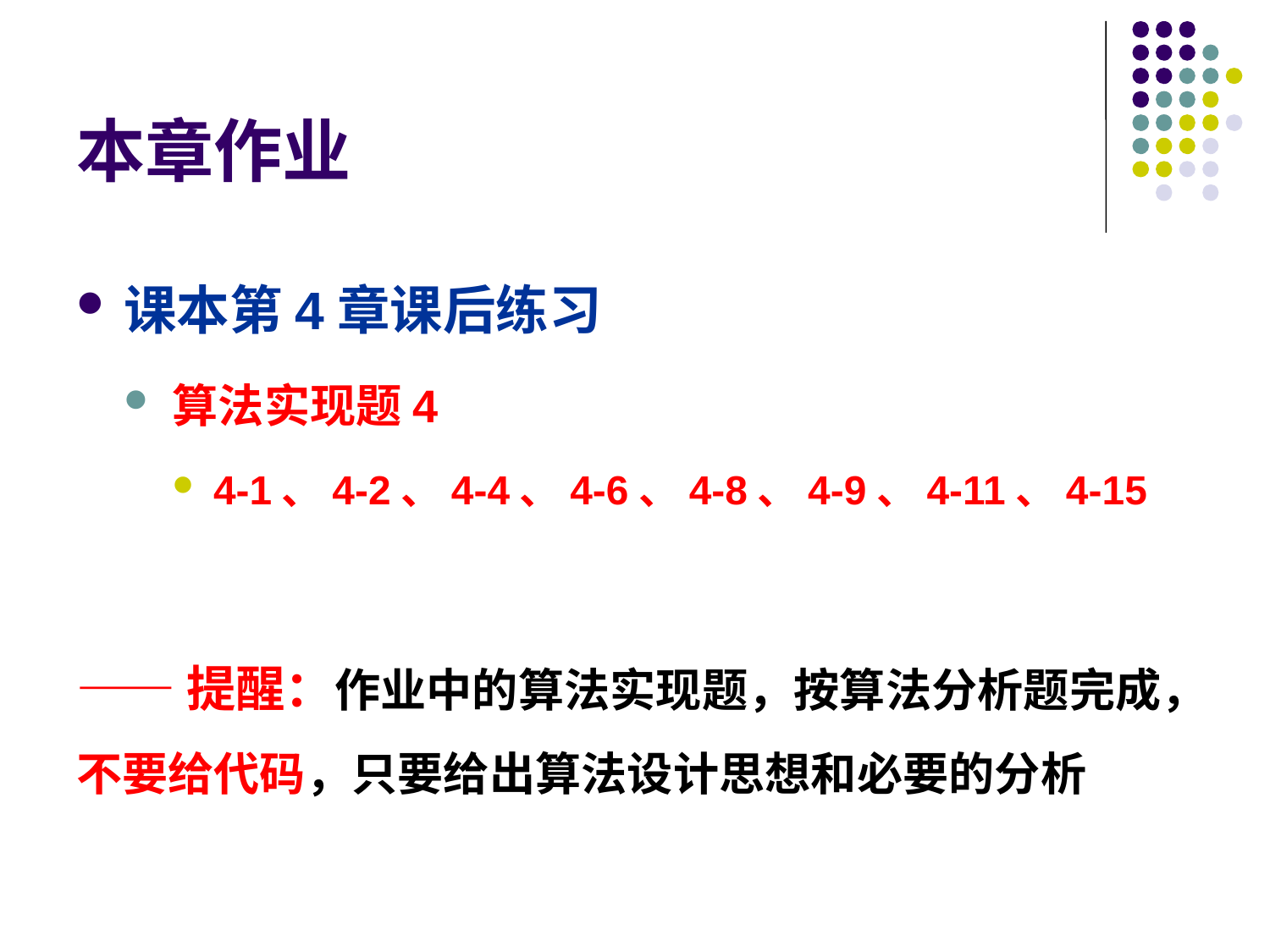

# 本章作业
课本第4章课后练习
算法实现题4
4-1、4-2、4-4、4-6、4-8、4-9、4-11、4-15

——提醒：作业中的算法实现题，按算法分析题完成，不要给代码，只要给出算法设计思想和必要的分析